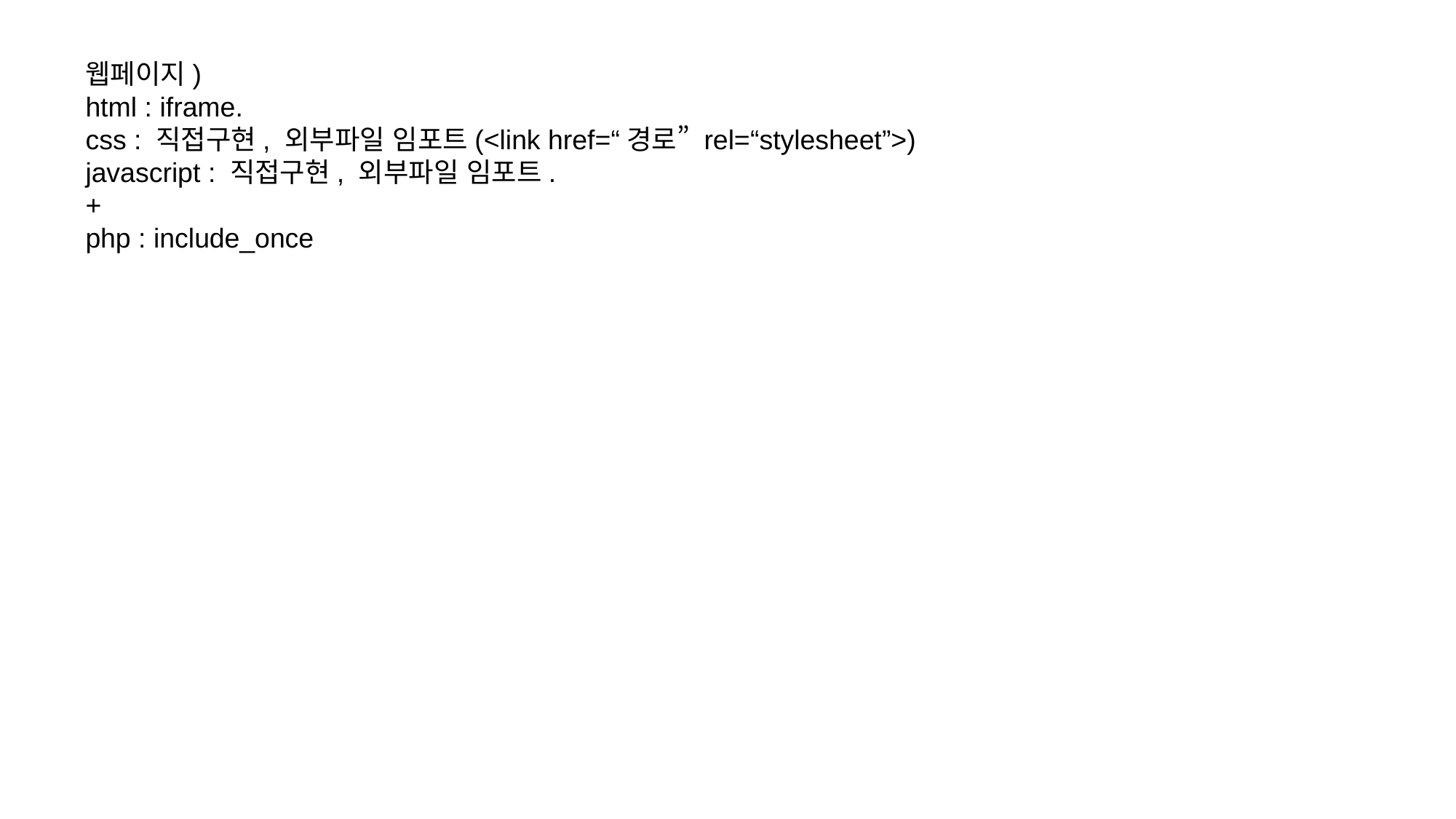

웹페이지)
html : iframe.
css : 직접구현, 외부파일 임포트(<link href=“경로” rel=“stylesheet”>)
javascript : 직접구현, 외부파일 임포트.
+
php : include_once